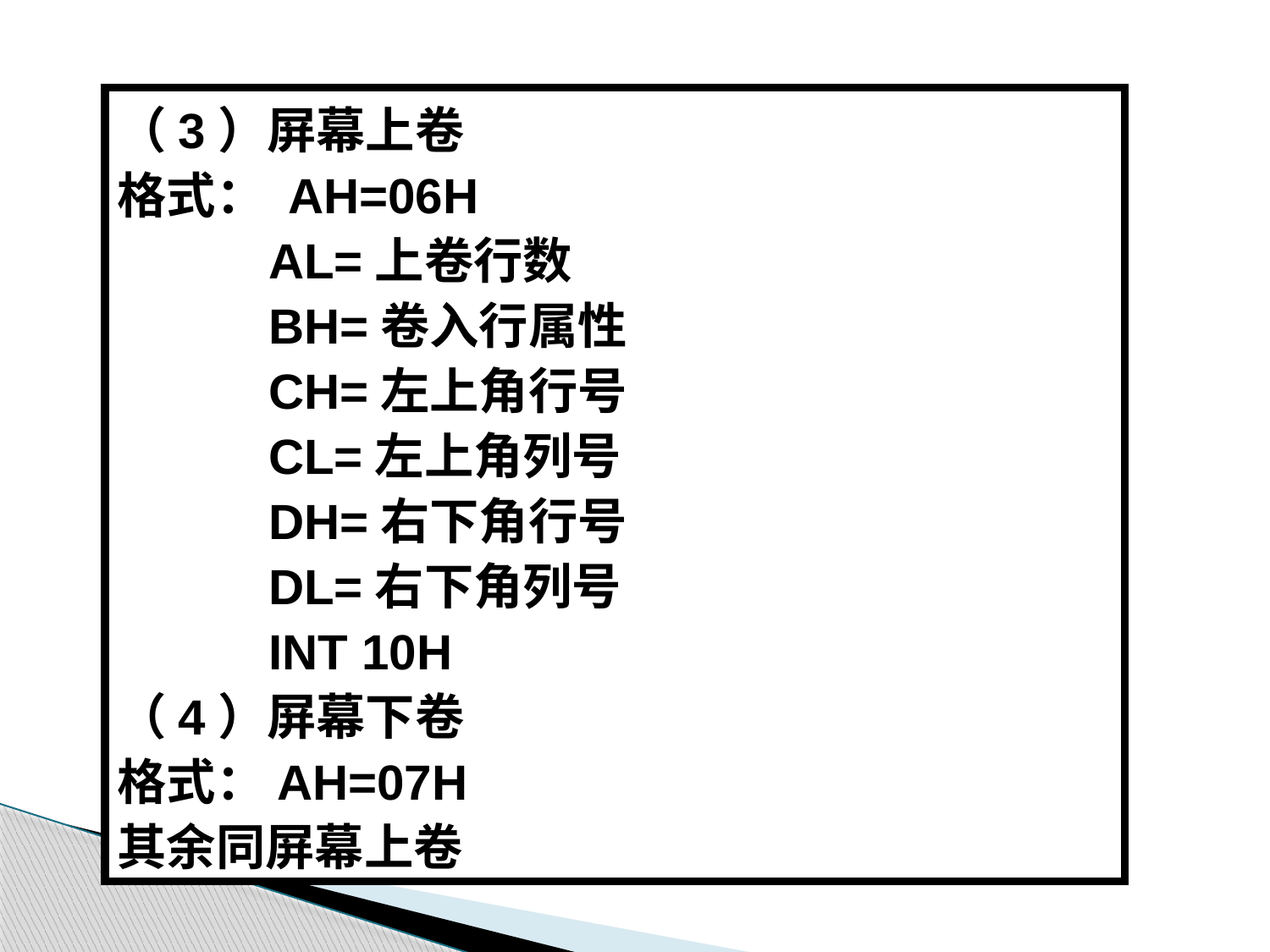

（3）屏幕上卷
格式： AH=06H
           AL=上卷行数
           BH=卷入行属性
           CH=左上角行号
           CL=左上角列号
           DH=右下角行号
           DL=右下角列号
           INT 10H
（4）屏幕下卷
格式：AH=07H
其余同屏幕上卷